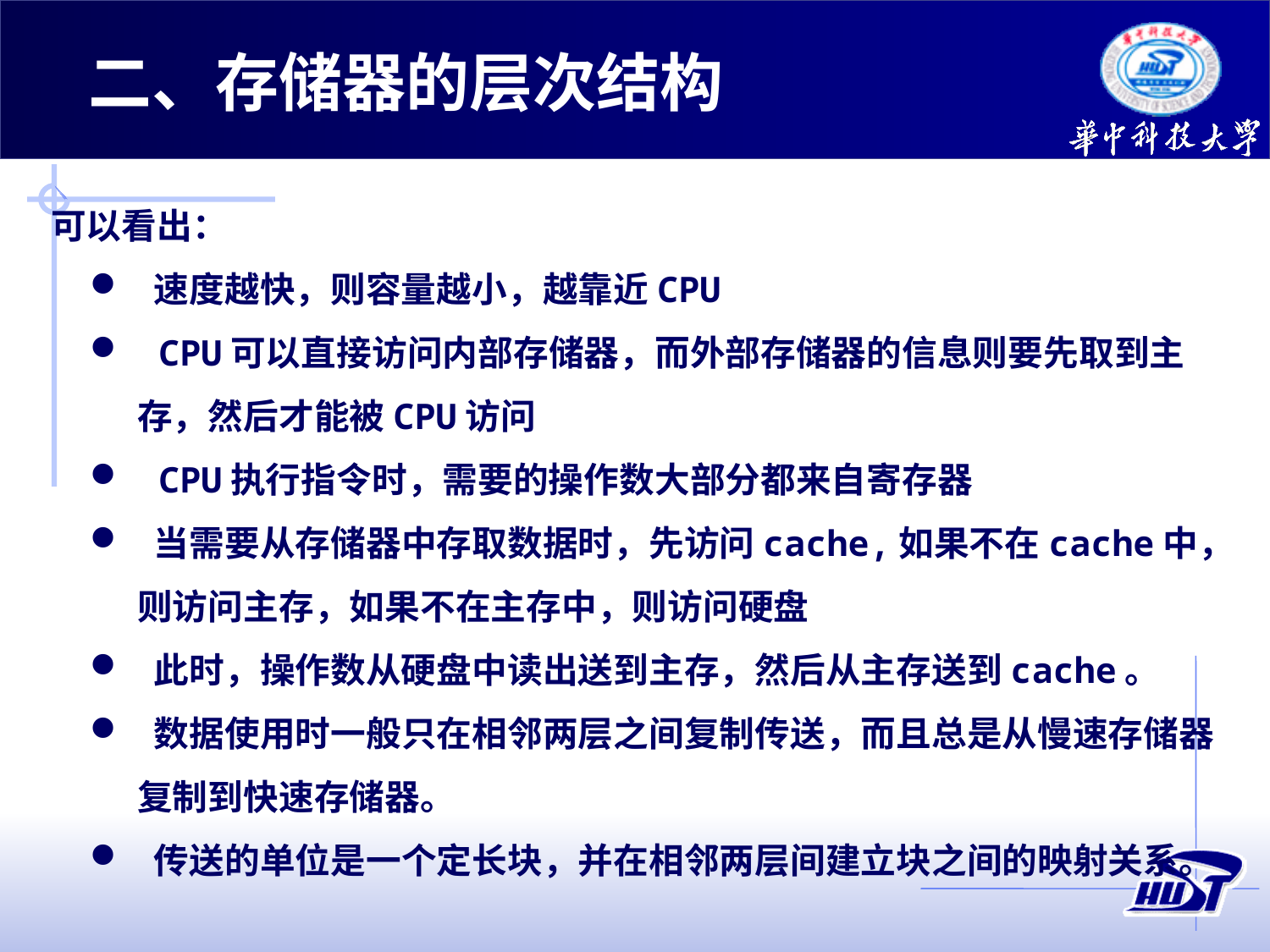

二、存储器的层次结构
可以看出：
 速度越快，则容量越小，越靠近CPU
 CPU可以直接访问内部存储器，而外部存储器的信息则要先取到主存，然后才能被CPU访问
 CPU执行指令时，需要的操作数大部分都来自寄存器
 当需要从存储器中存取数据时，先访问cache,如果不在cache中，则访问主存，如果不在主存中，则访问硬盘
 此时，操作数从硬盘中读出送到主存，然后从主存送到cache。
 数据使用时一般只在相邻两层之间复制传送，而且总是从慢速存储器复制到快速存储器。
 传送的单位是一个定长块，并在相邻两层间建立块之间的映射关系。